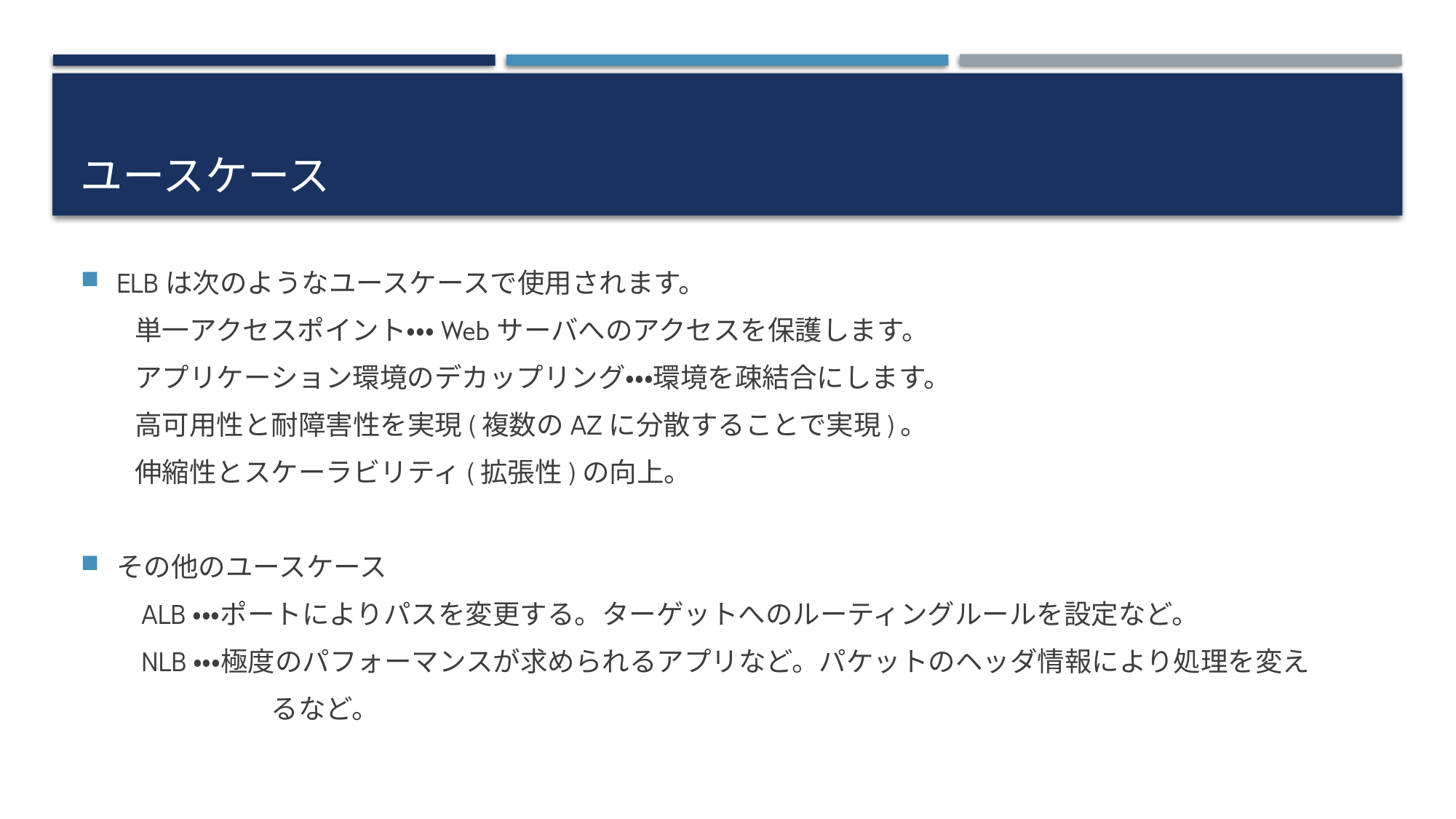

# ユースケース
ELBは次のようなユースケースで使用されます。
　　単一アクセスポイント・・・Webサーバへのアクセスを保護します。
　　アプリケーション環境のデカップリング・・・環境を疎結合にします。
　　高可用性と耐障害性を実現(複数のAZに分散することで実現)。
　　伸縮性とスケーラビリティ(拡張性)の向上。

その他のユースケース
　　ALB・・・ポートによりパスを変更する。ターゲットへのルーティングルールを設定など。
　　NLB・・・極度のパフォーマンスが求められるアプリなど。パケットのヘッダ情報により処理を変え
　　　　　　　るなど。